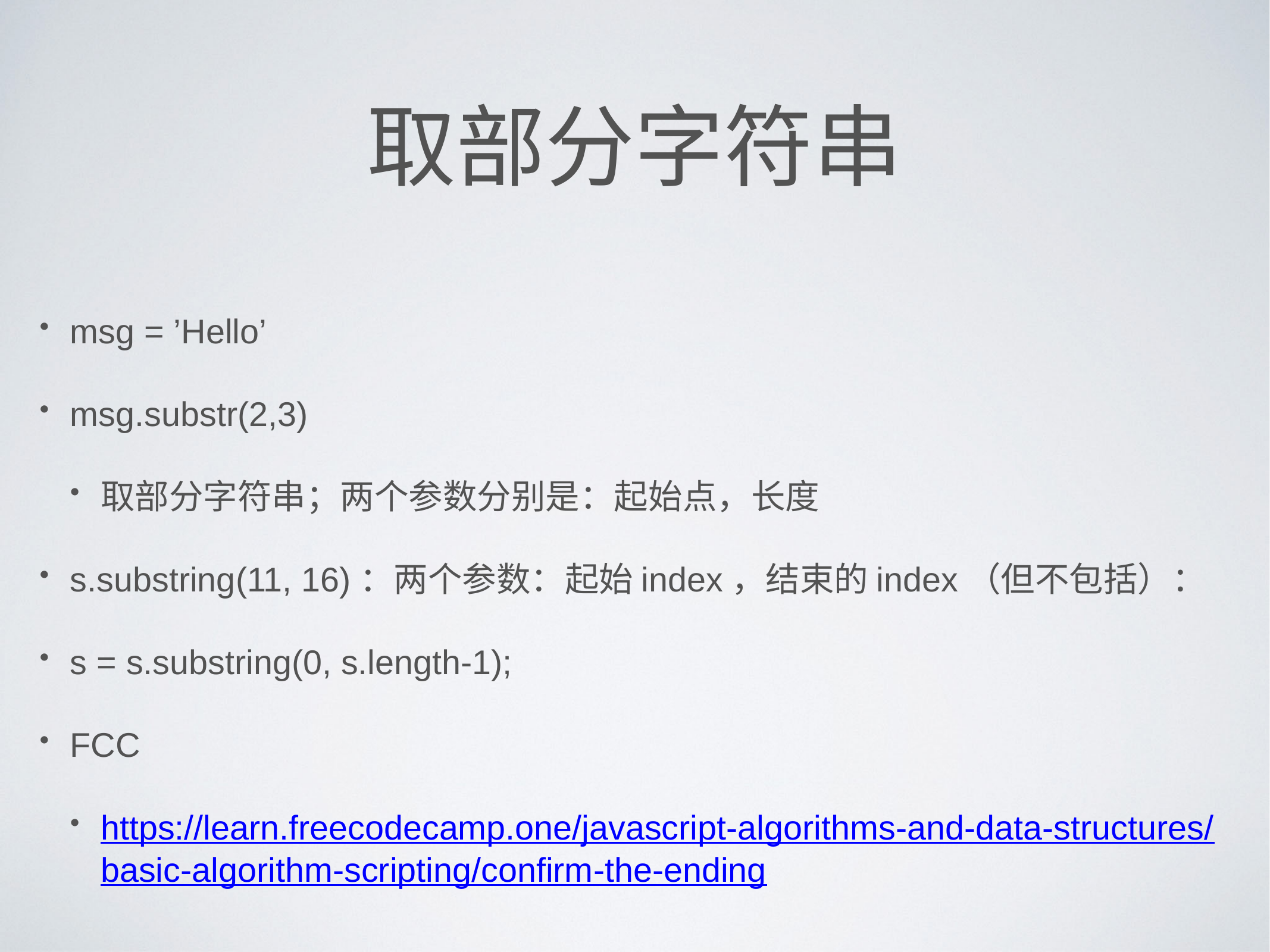

# 取部分字符串
msg = ’Hello’
msg.substr(2,3)
取部分字符串；两个参数分别是：起始点，长度
s.substring(11, 16)：两个参数：起始index，结束的index（但不包括）：
s = s.substring(0, s.length-1);
FCC
https://learn.freecodecamp.one/javascript-algorithms-and-data-structures/basic-algorithm-scripting/confirm-the-ending